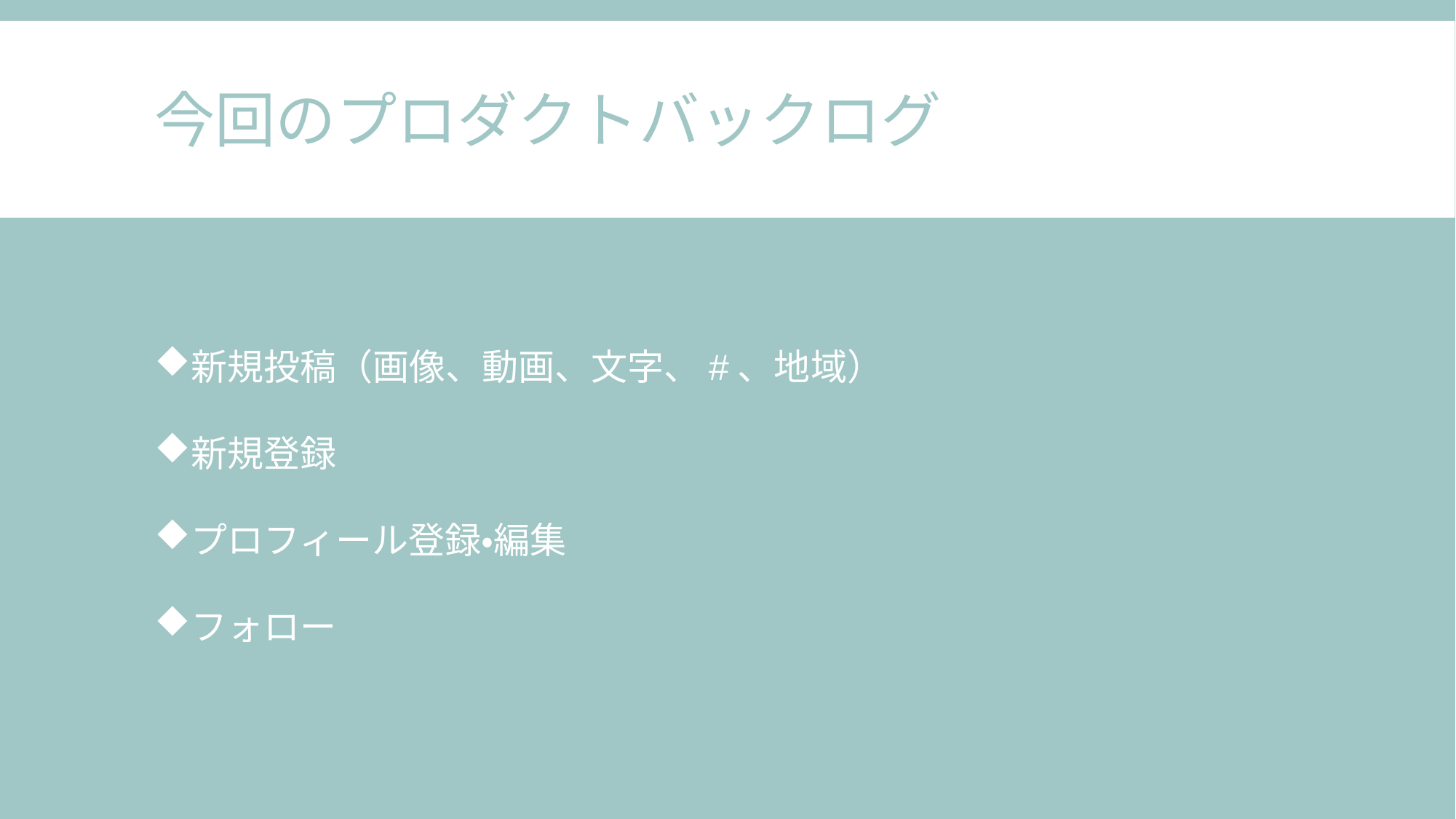

# 今回のプロダクトバックログ
新規投稿（画像、動画、文字、#、地域）
新規登録
プロフィール登録・編集
フォロー